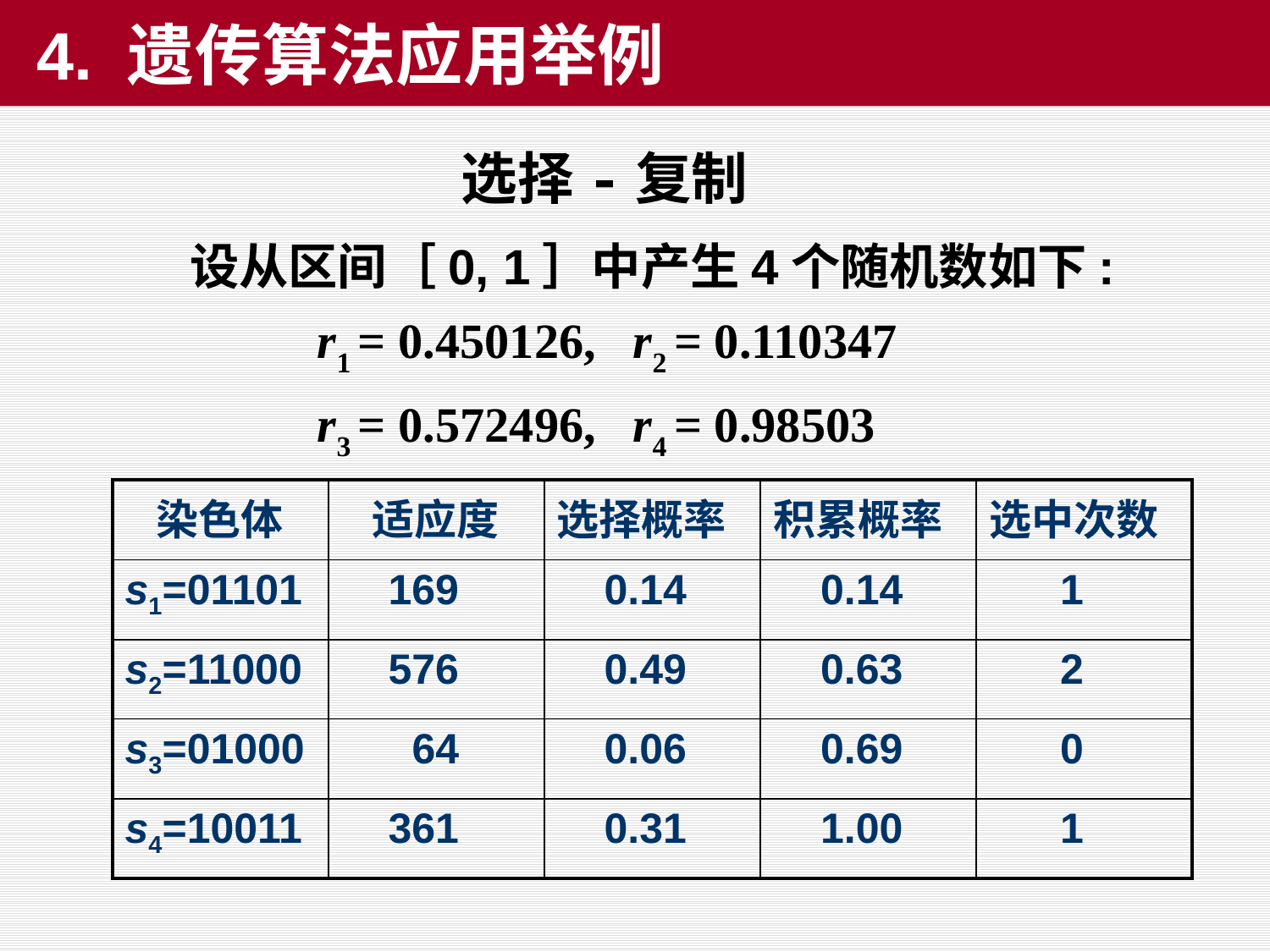

# 4. 遗传算法应用举例
选择-复制
    设从区间［0, 1］中产生4个随机数如下:
               r1 = 0.450126,   r2 = 0.110347
               r3 = 0.572496,   r4 = 0.98503
| 染色体 | 适应度 | 选择概率 | 积累概率 | 选中次数 |
| --- | --- | --- | --- | --- |
| s1=01101 | 169 | 0.14 | 0.14 | 1 |
| s2=11000 | 576 | 0.49 | 0.63 | 2 |
| s3=01000 | 64 | 0.06 | 0.69 | 0 |
| s4=10011 | 361 | 0.31 | 1.00 | 1 |